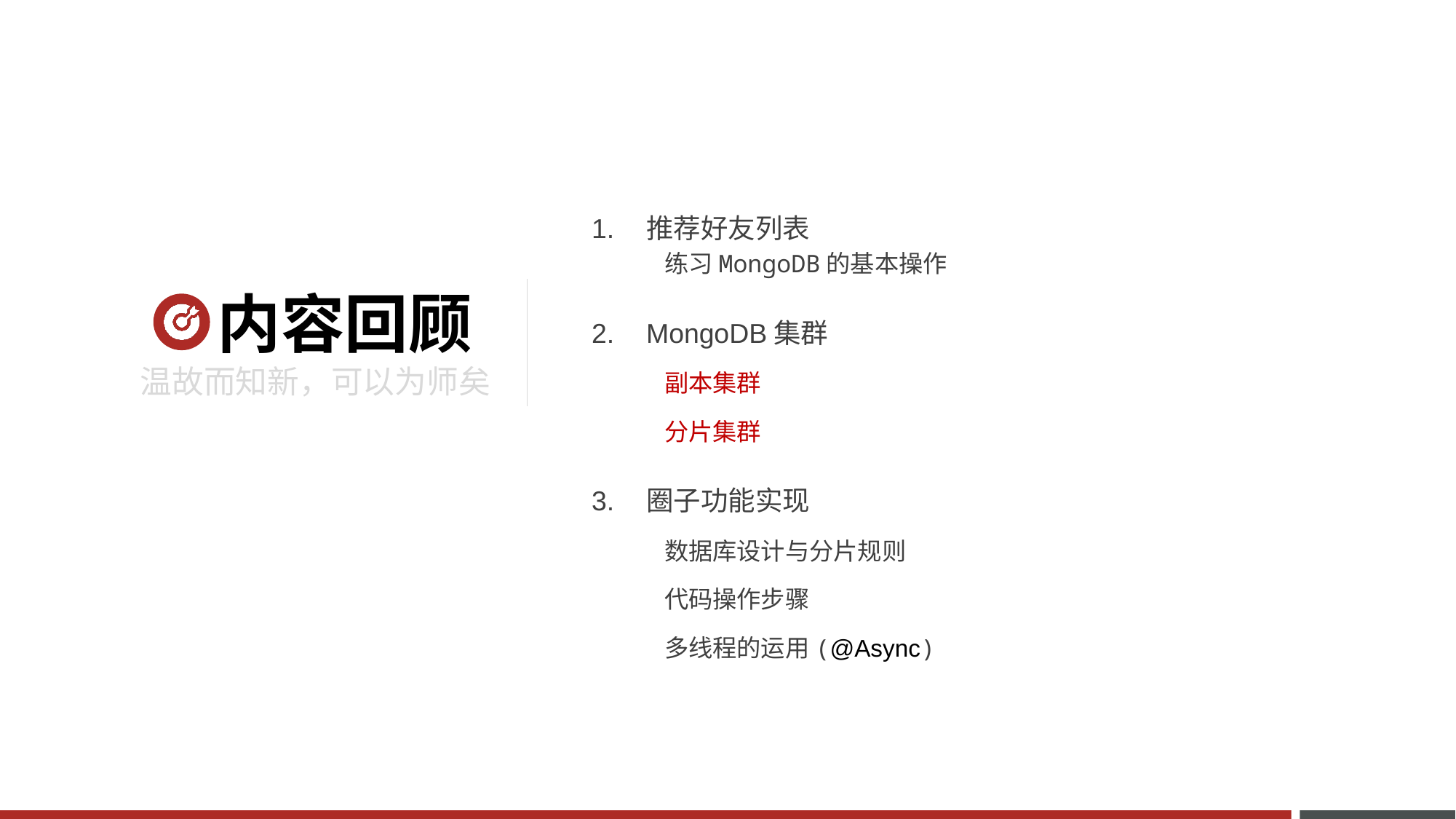

推荐好友列表
练习MongoDB的基本操作
MongoDB集群
副本集群
分片集群
圈子功能实现
数据库设计与分片规则
代码操作步骤
多线程的运用(@Async)